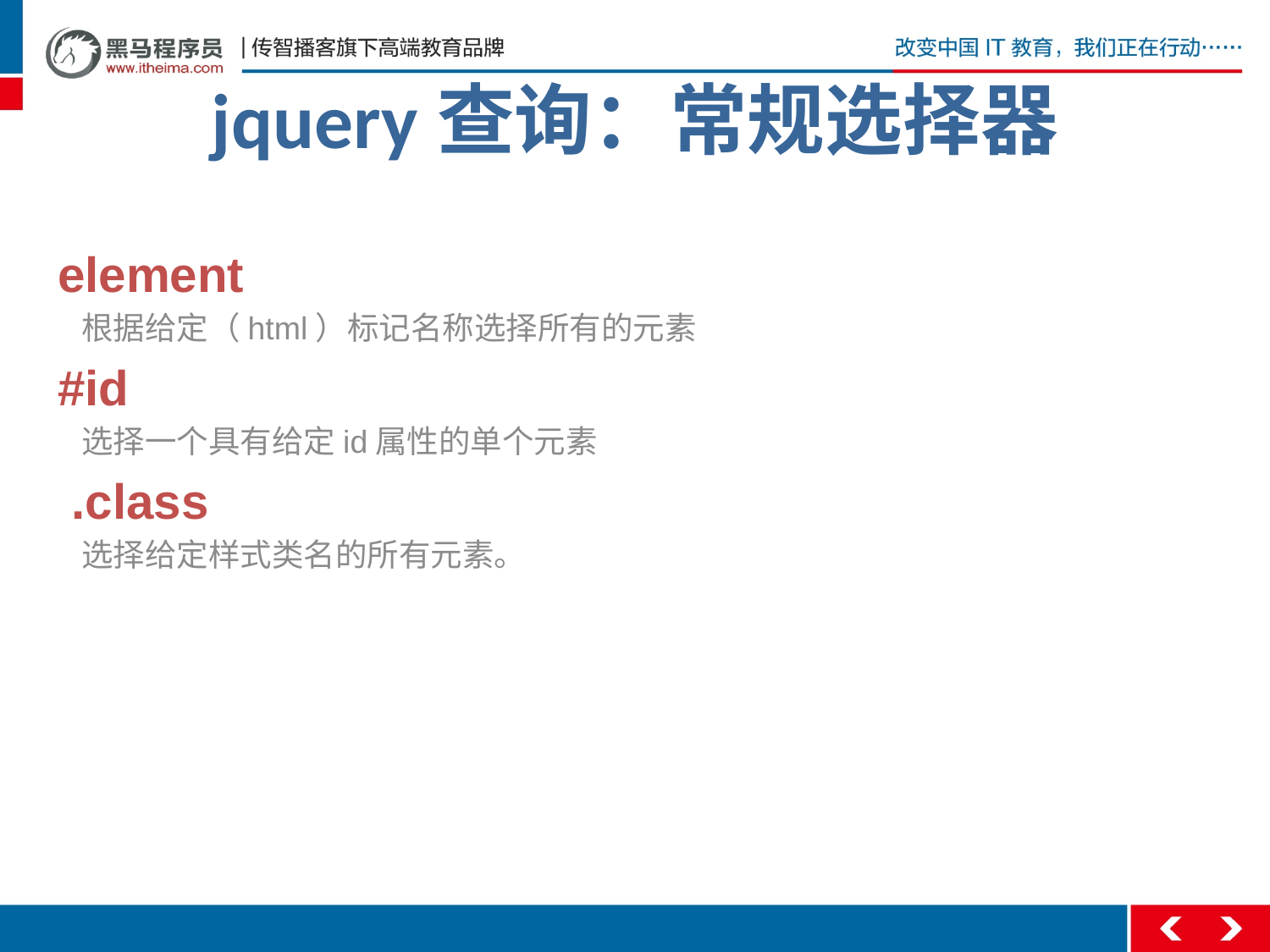

# jquery查询：常规选择器
element
根据给定（html）标记名称选择所有的元素
#id
选择一个具有给定id属性的单个元素
 .class
选择给定样式类名的所有元素。